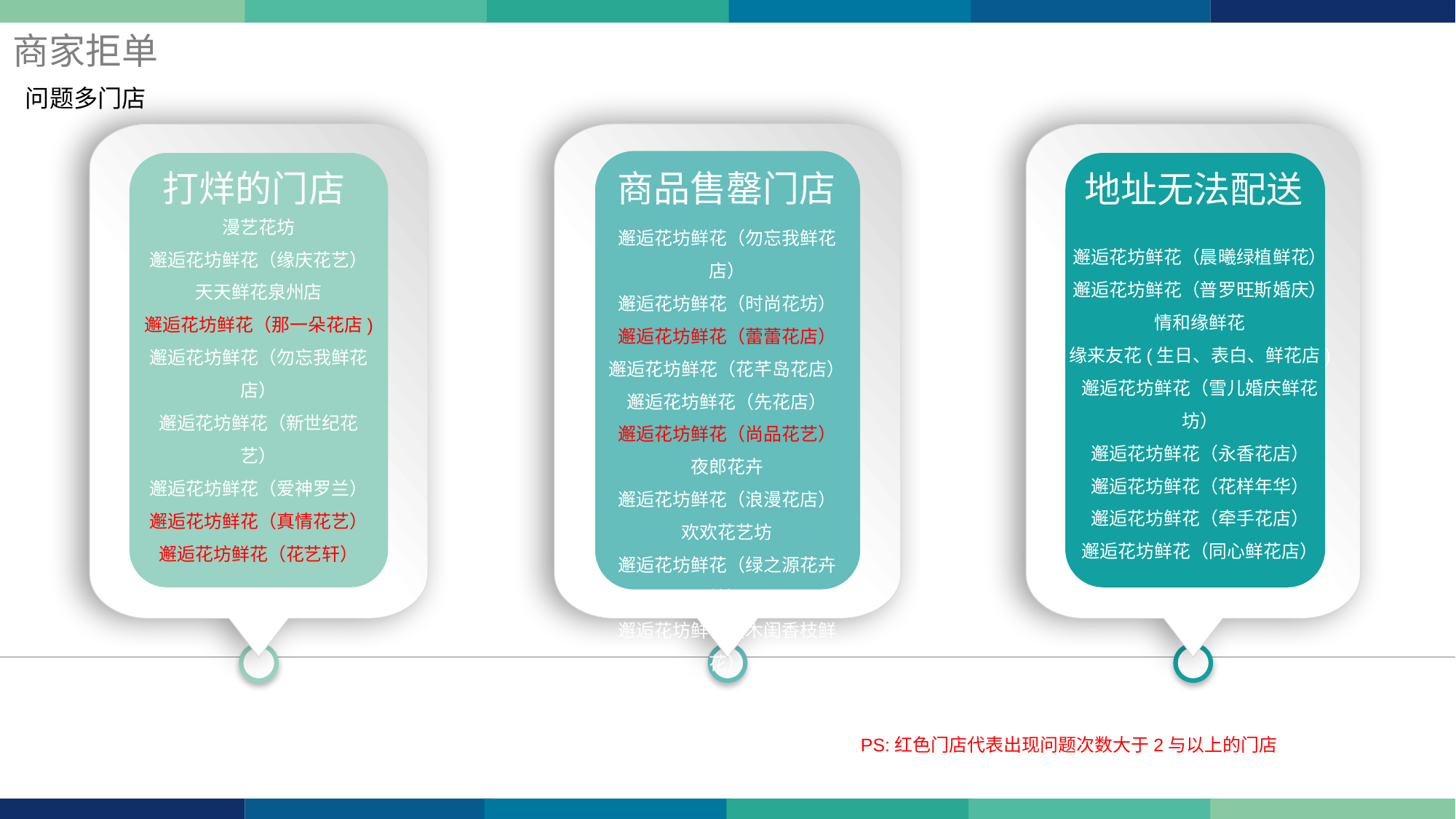

商家拒单
问题多门店

商品售罄门店
漫艺花坊
邂逅花坊鲜花（缘庆花艺）
天天鲜花泉州店
邂逅花坊鲜花（那一朵花店)
邂逅花坊鲜花（勿忘我鲜花店）
邂逅花坊鲜花（新世纪花艺）
邂逅花坊鲜花（爱神罗兰）
邂逅花坊鲜花（真情花艺）
邂逅花坊鲜花（花艺轩）
邂逅花坊鲜花（勿忘我鲜花店）
邂逅花坊鲜花（时尚花坊）
邂逅花坊鲜花（蕾蕾花店）
邂逅花坊鲜花（花芊岛花店）
邂逅花坊鲜花（先花店）
邂逅花坊鲜花（尚品花艺）
夜郎花卉
邂逅花坊鲜花（浪漫花店）
欢欢花艺坊
邂逅花坊鲜花（绿之源花卉坊）
邂逅花坊鲜花（木闺香枝鲜花）

打烊的门店

地址无法配送
邂逅花坊鲜花（晨曦绿植鲜花）
邂逅花坊鲜花（普罗旺斯婚庆）
情和缘鲜花
缘来友花(生日、表白、鲜花店)
邂逅花坊鲜花（雪儿婚庆鲜花坊）
邂逅花坊鲜花（永香花店）
邂逅花坊鲜花（花样年华）
邂逅花坊鲜花（牵手花店）
邂逅花坊鲜花（同心鲜花店）

PS:红色门店代表出现问题次数大于2与以上的门店